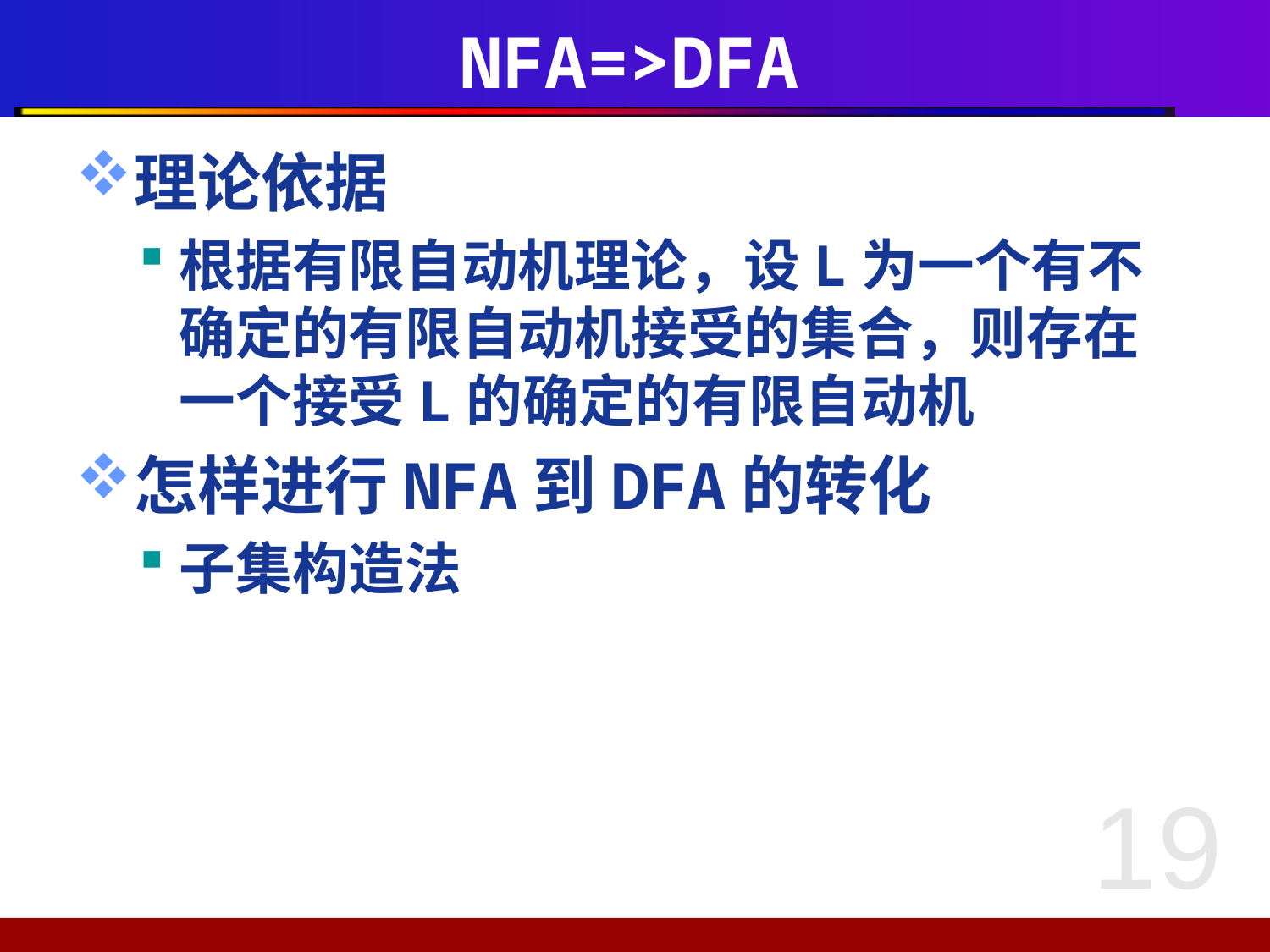

# NFA=>DFA
理论依据
根据有限自动机理论，设L为一个有不确定的有限自动机接受的集合，则存在一个接受L的确定的有限自动机
怎样进行NFA到DFA的转化
子集构造法
19